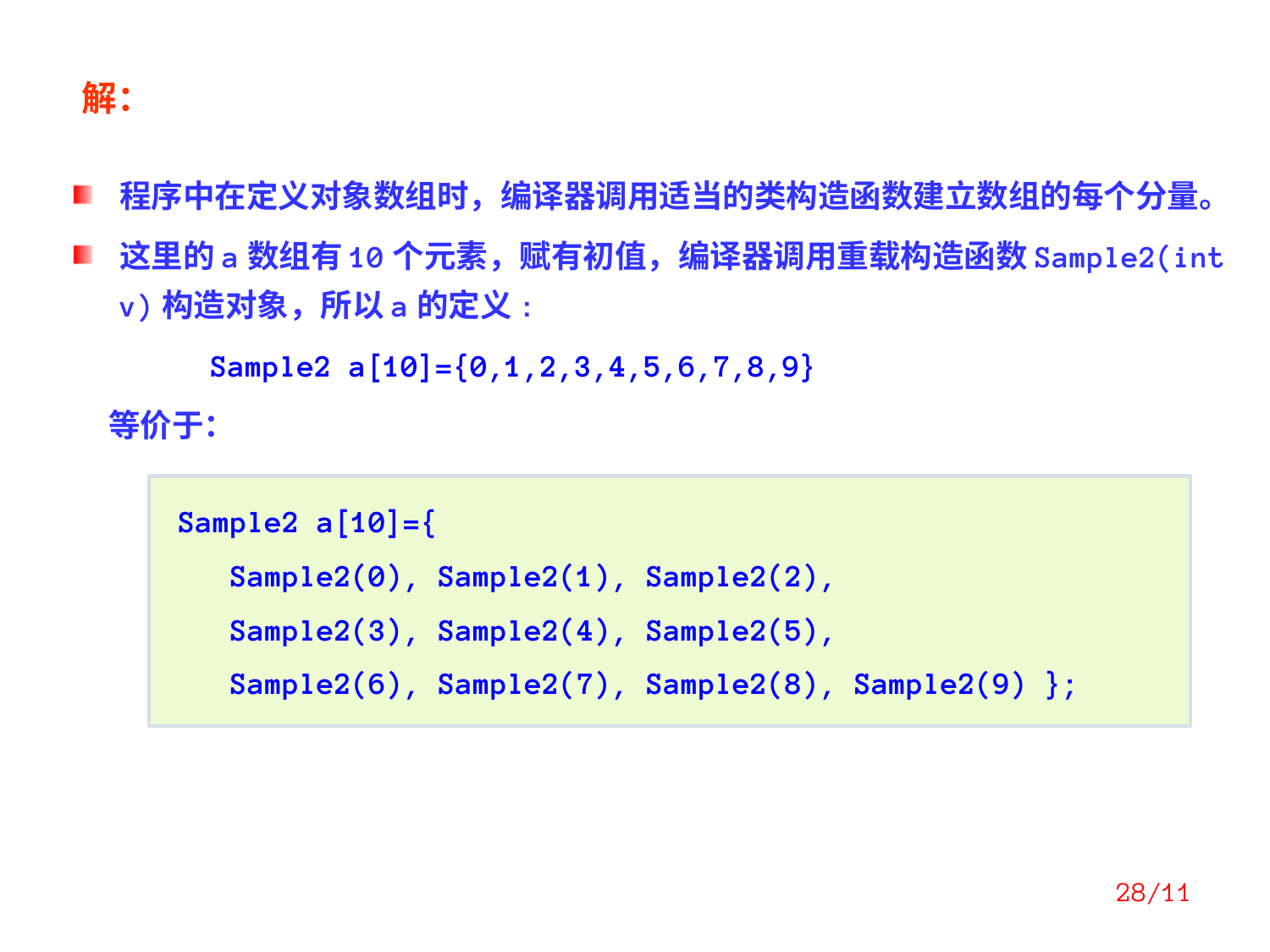

解：
程序中在定义对象数组时，编译器调用适当的类构造函数建立数组的每个分量。
这里的a数组有10个元素，赋有初值，编译器调用重载构造函数Sample2(int v)构造对象，所以a的定义:
        Sample2 a[10]={0,1,2,3,4,5,6,7,8,9}
    等价于：
Sample2 a[10]={
   Sample2(0), Sample2(1), Sample2(2),
   Sample2(3), Sample2(4), Sample2(5),
   Sample2(6), Sample2(7), Sample2(8), Sample2(9) };
28/11